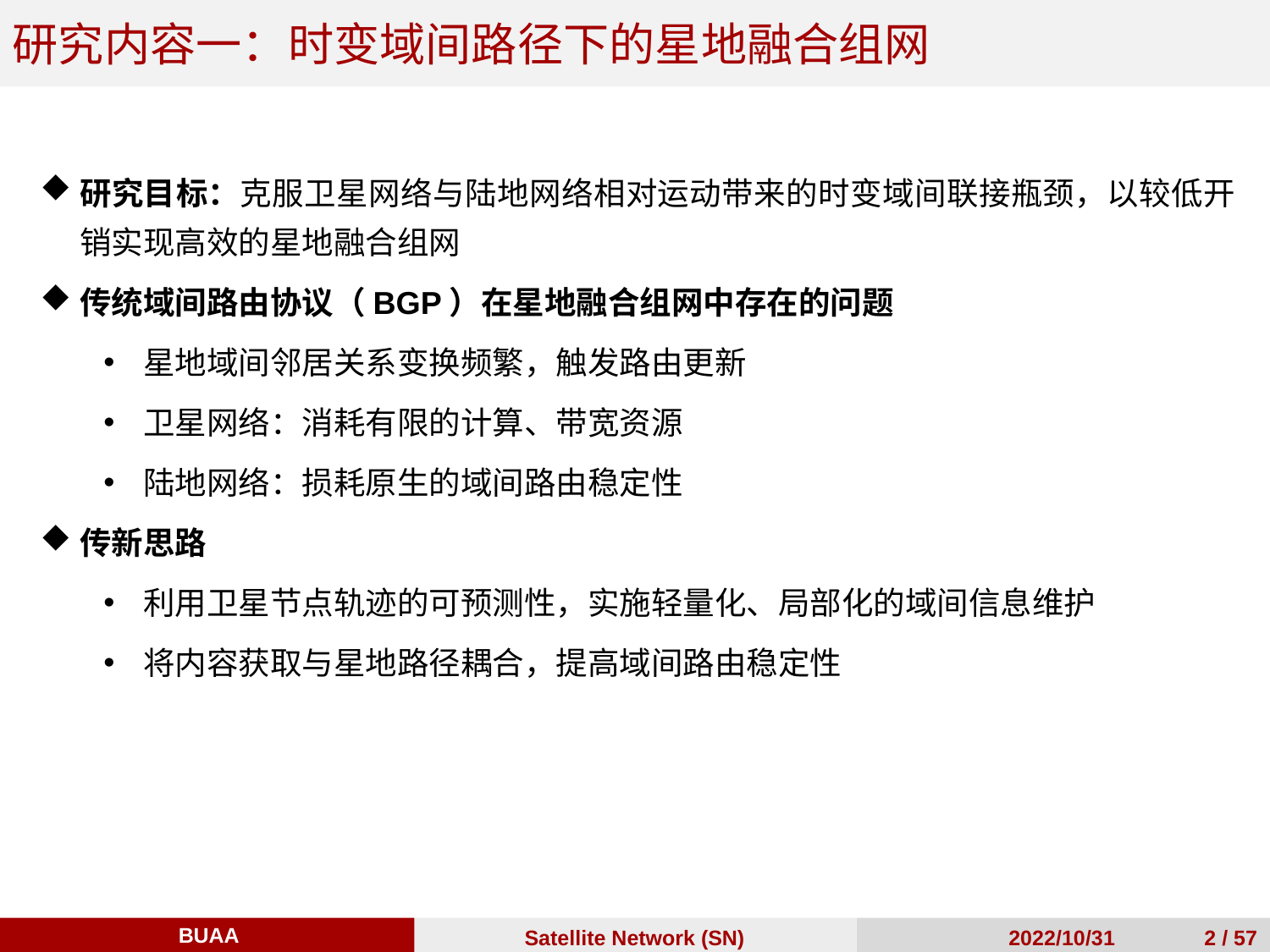

研究内容一：时变域间路径下的星地融合组网
研究目标：克服卫星网络与陆地网络相对运动带来的时变域间联接瓶颈，以较低开销实现高效的星地融合组网
传统域间路由协议（BGP）在星地融合组网中存在的问题
星地域间邻居关系变换频繁，触发路由更新
卫星网络：消耗有限的计算、带宽资源
陆地网络：损耗原生的域间路由稳定性
传新思路
利用卫星节点轨迹的可预测性，实施轻量化、局部化的域间信息维护
将内容获取与星地路径耦合，提高域间路由稳定性